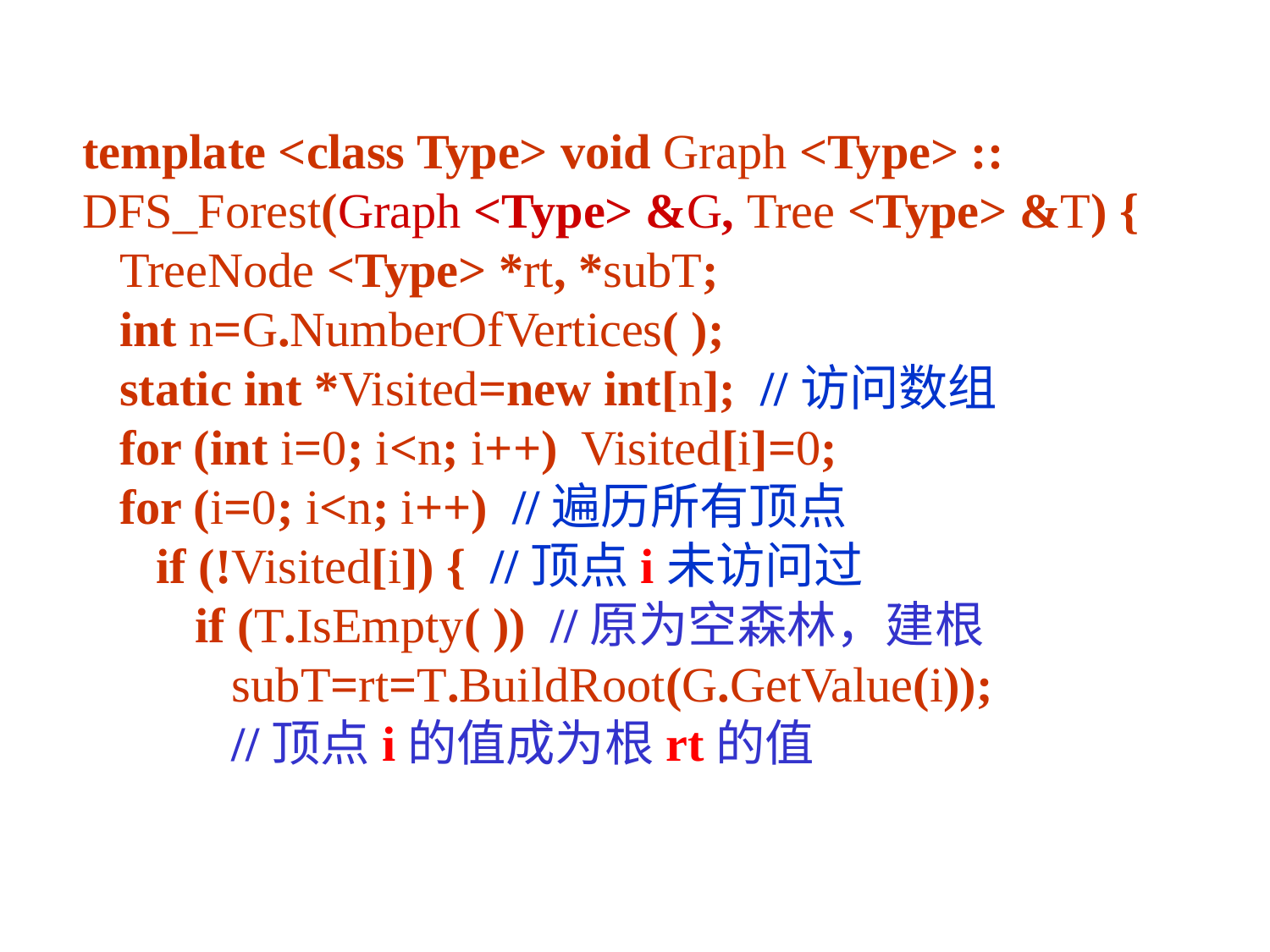

template <class Type> void Graph <Type> ::
DFS_Forest(Graph <Type> &G, Tree <Type> &T) {
   TreeNode <Type> *rt, *subT;
   int n=G.NumberOfVertices( );
   static int *Visited=new int[n];  //访问数组
   for (int i=0; i<n; i++)  Visited[i]=0;
   for (i=0; i<n; i++)  //遍历所有顶点
      if (!Visited[i]) {  //顶点i未访问过
    if (T.IsEmpty( ))  //原为空森林，建根
       subT=rt=T.BuildRoot(G.GetValue(i));
       //顶点i的值成为根rt的值
82